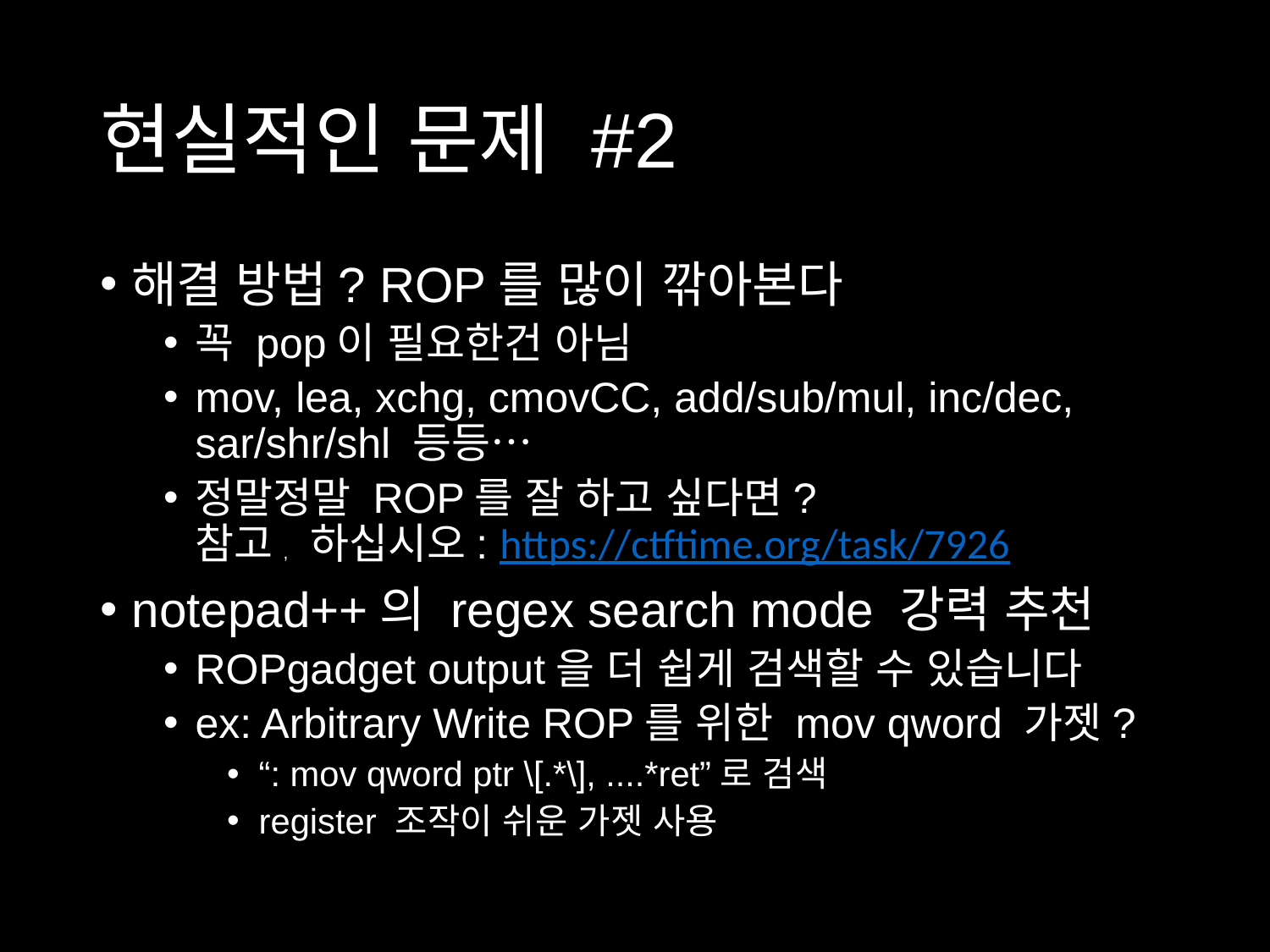

# 현실적인 문제 #2
해결 방법? ROP를 많이 깎아본다
꼭 pop이 필요한건 아님
mov, lea, xchg, cmovCC, add/sub/mul, inc/dec, sar/shr/shl 등등…
정말정말 ROP를 잘 하고 싶다면?
참고, 하십시오: https://ctftime.org/task/7926
notepad++의 regex search mode 강력 추천
ROPgadget output을 더 쉽게 검색할 수 있습니다
ex: Arbitrary Write ROP를 위한 mov qword 가젯?
“: mov qword ptr \[.*\], ....*ret”로 검색
register 조작이 쉬운 가젯 사용